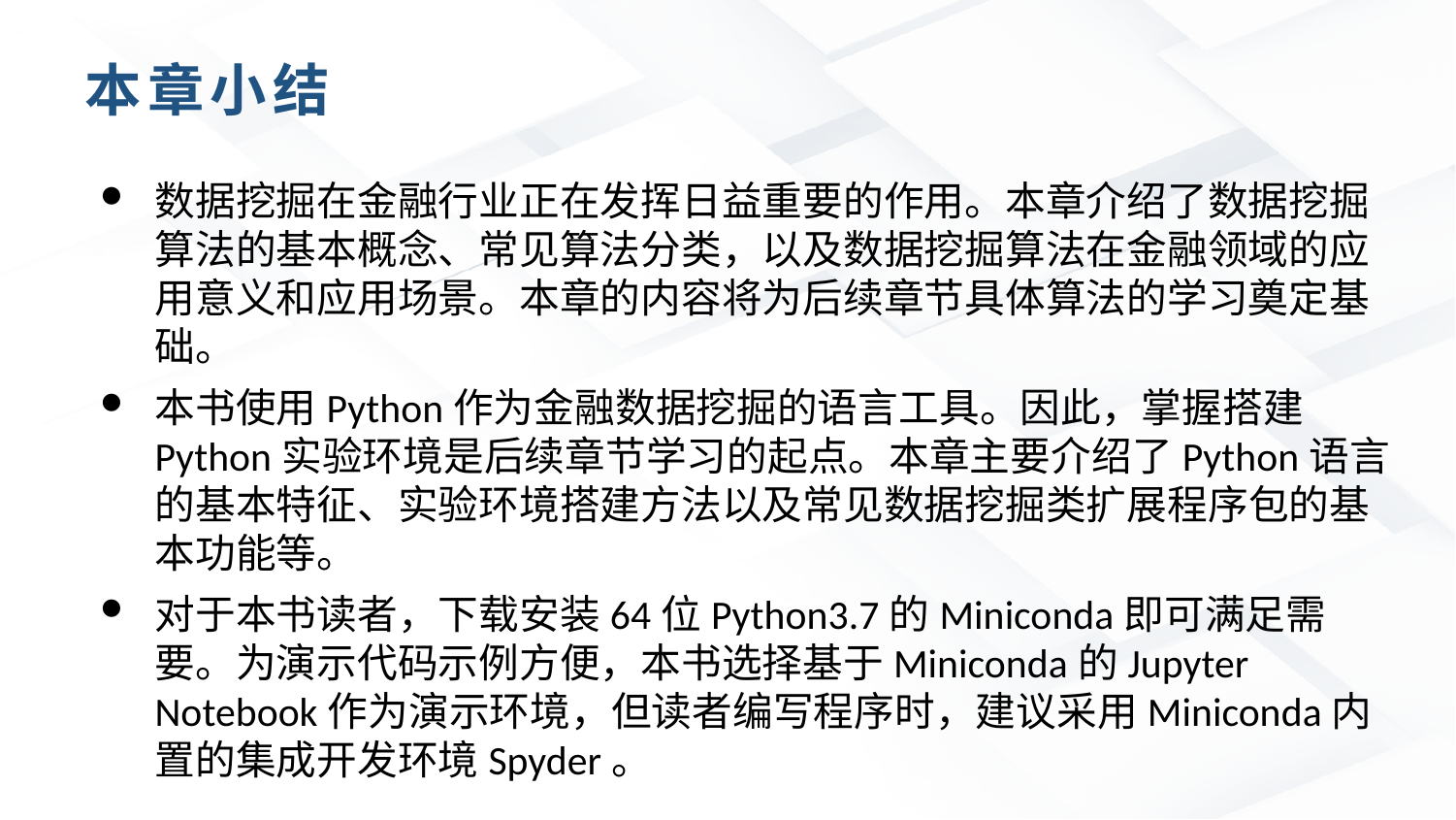

本章小结
数据挖掘在金融行业正在发挥日益重要的作用。本章介绍了数据挖掘算法的基本概念、常见算法分类，以及数据挖掘算法在金融领域的应用意义和应用场景。本章的内容将为后续章节具体算法的学习奠定基础。
本书使用Python作为金融数据挖掘的语言工具。因此，掌握搭建Python实验环境是后续章节学习的起点。本章主要介绍了Python语言的基本特征、实验环境搭建方法以及常见数据挖掘类扩展程序包的基本功能等。
对于本书读者，下载安装64位Python3.7的Miniconda即可满足需要。为演示代码示例方便，本书选择基于Miniconda的Jupyter Notebook作为演示环境，但读者编写程序时，建议采用Miniconda内置的集成开发环境Spyder。